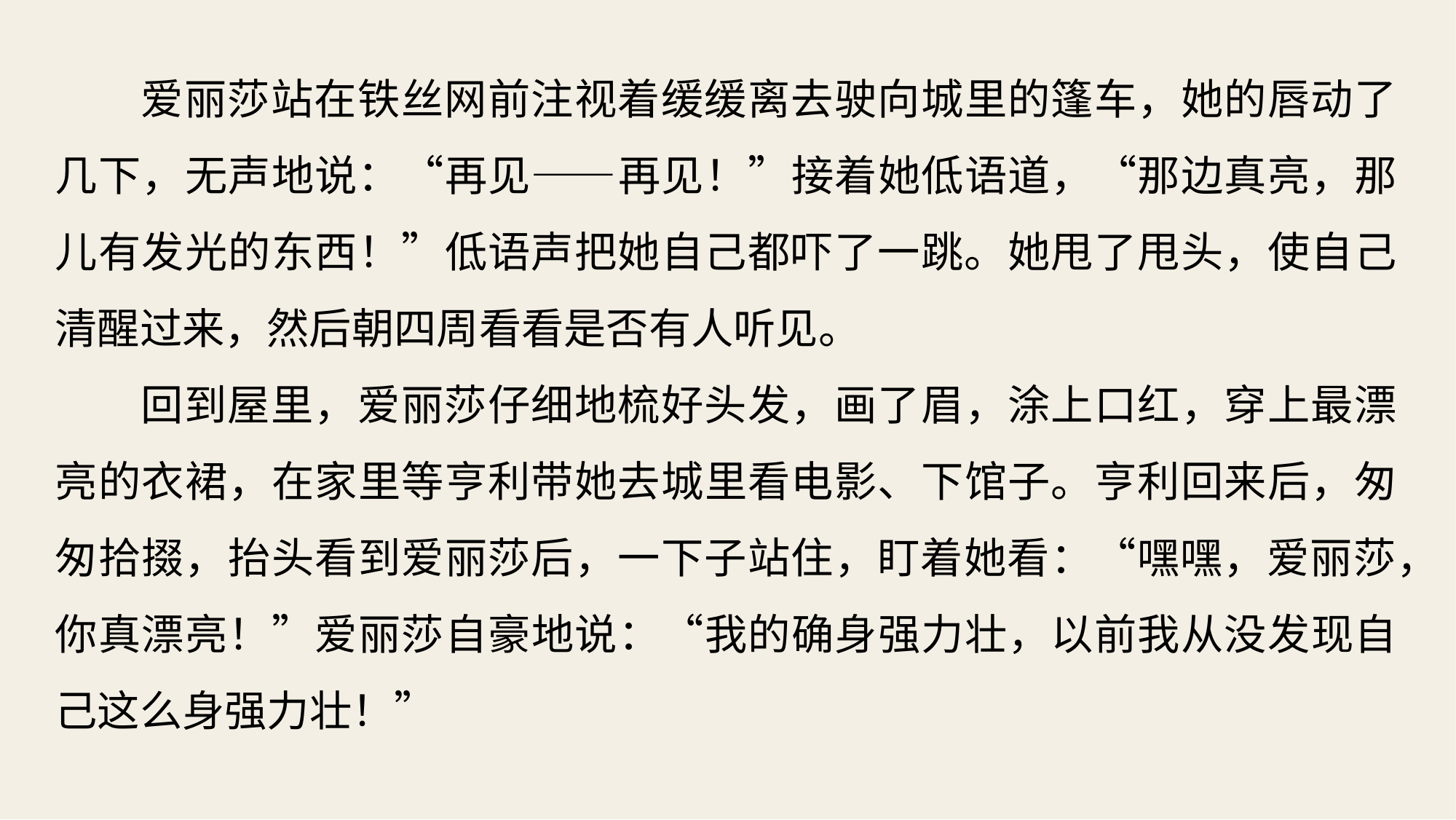

爱丽莎站在铁丝网前注视着缓缓离去驶向城里的篷车，她的唇动了几下，无声地说：“再见——再见！”接着她低语道，“那边真亮，那儿有发光的东西！”低语声把她自己都吓了一跳。她甩了甩头，使自己清醒过来，然后朝四周看看是否有人听见。
回到屋里，爱丽莎仔细地梳好头发，画了眉，涂上口红，穿上最漂亮的衣裙，在家里等亨利带她去城里看电影、下馆子。亨利回来后，匆匆拾掇，抬头看到爱丽莎后，一下子站住，盯着她看：“嘿嘿，爱丽莎，你真漂亮！”爱丽莎自豪地说：“我的确身强力壮，以前我从没发现自己这么身强力壮！”